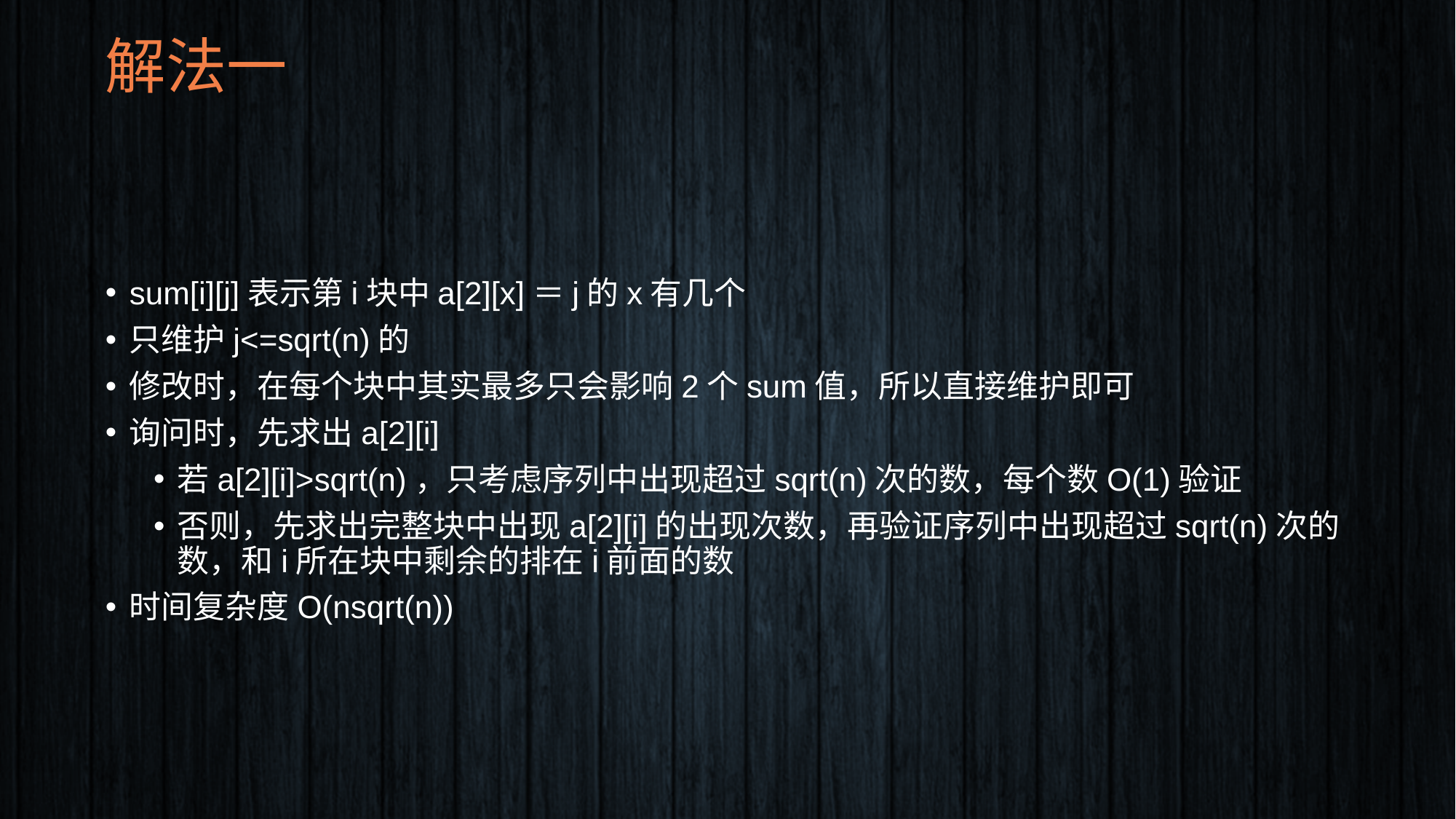

# 解法一

sum[i][j]表示第i块中a[2][x]＝j的x有几个
只维护j<=sqrt(n)的
修改时，在每个块中其实最多只会影响2个sum值，所以直接维护即可
询问时，先求出a[2][i]
若a[2][i]>sqrt(n)，只考虑序列中出现超过sqrt(n)次的数，每个数O(1)验证
否则，先求出完整块中出现a[2][i]的出现次数，再验证序列中出现超过sqrt(n)次的数，和i所在块中剩余的排在i前面的数
时间复杂度O(nsqrt(n))